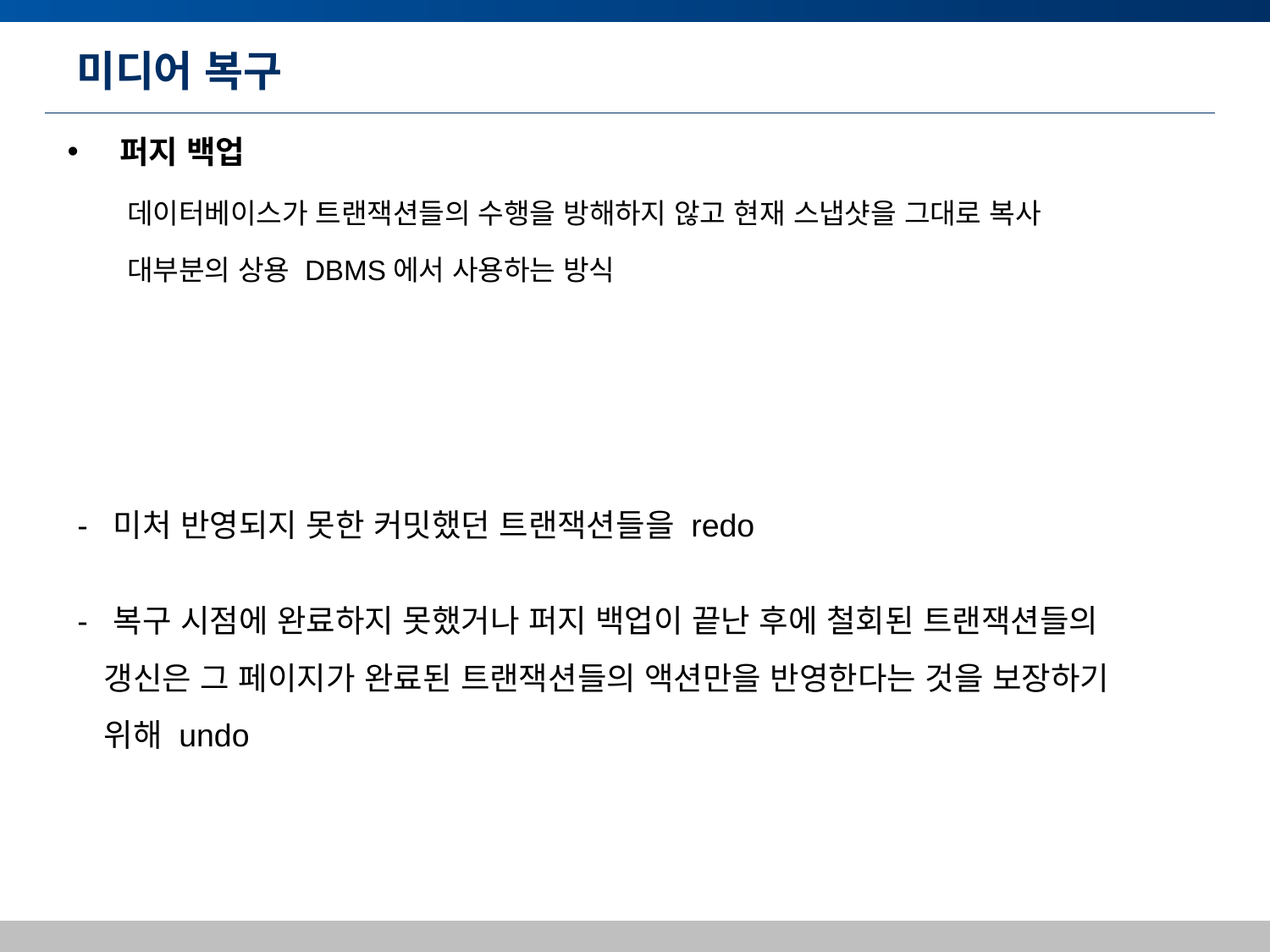

# 미디어 복구
  퍼지 백업
데이터베이스가 트랜잭션들의 수행을 방해하지 않고 현재 스냅샷을 그대로 복사
대부분의 상용 DBMS에서 사용하는 방식
-  미처 반영되지 못한 커밋했던 트랜잭션들을 redo
-  복구 시점에 완료하지 못했거나 퍼지 백업이 끝난 후에 철회된 트랜잭션들의
   갱신은 그 페이지가 완료된 트랜잭션들의 액션만을 반영한다는 것을 보장하기
   위해 undo